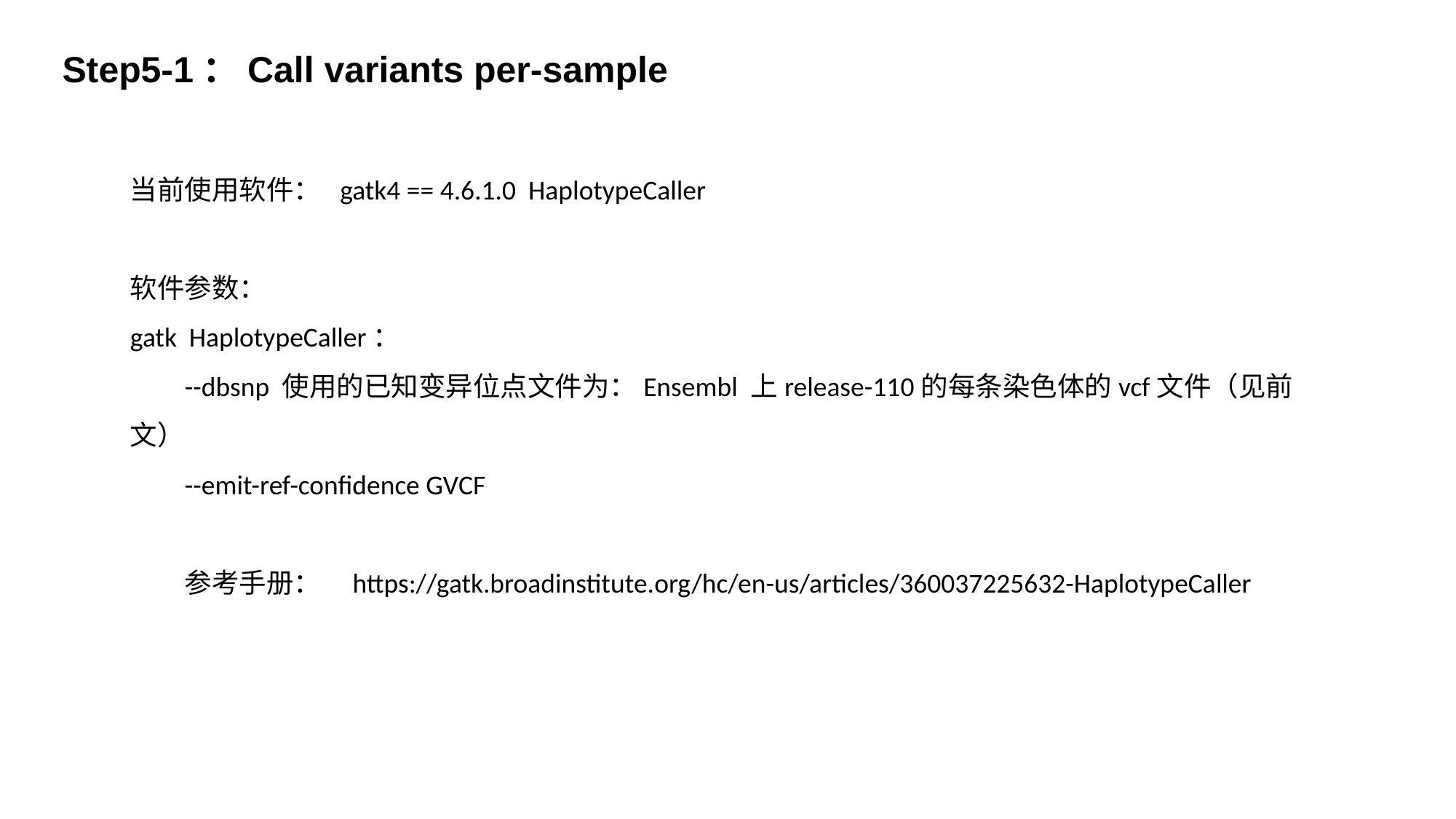

Step5-1：Call variants per-sample
当前使用软件：  gatk4 == 4.6.1.0  HaplotypeCaller

软件参数：
gatk  HaplotypeCaller：
--dbsnp 使用的已知变异位点文件为：Ensembl 上release-110的每条染色体的vcf文件（见前文）
--emit-ref-confidence GVCF

参考手册：    https://gatk.broadinstitute.org/hc/en-us/articles/360037225632-HaplotypeCaller